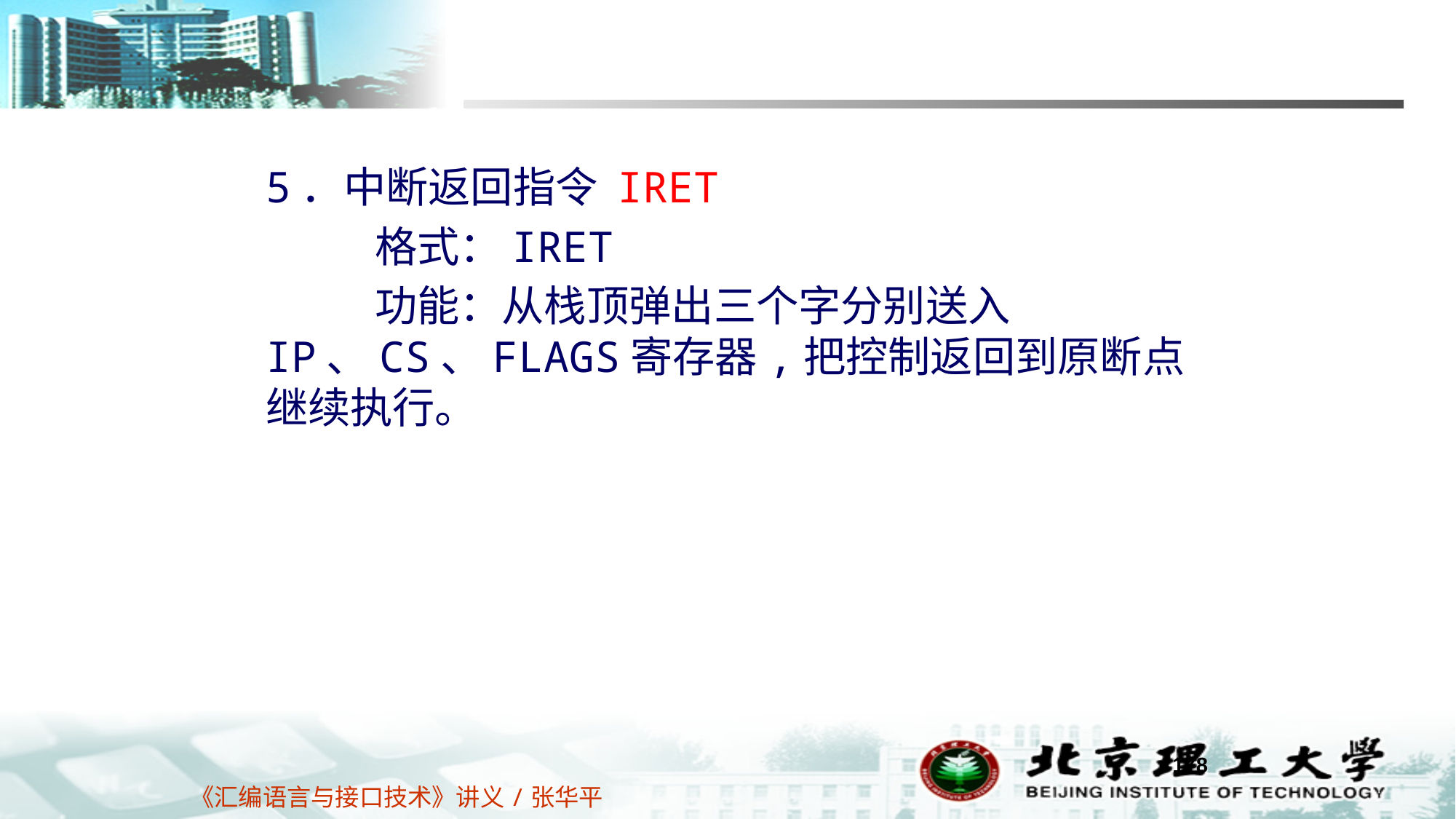

5．中断返回指令 IRET
	格式：IRET
	功能：从栈顶弹出三个字分别送入IP、CS、FLAGS寄存器,把控制返回到原断点继续执行。
178